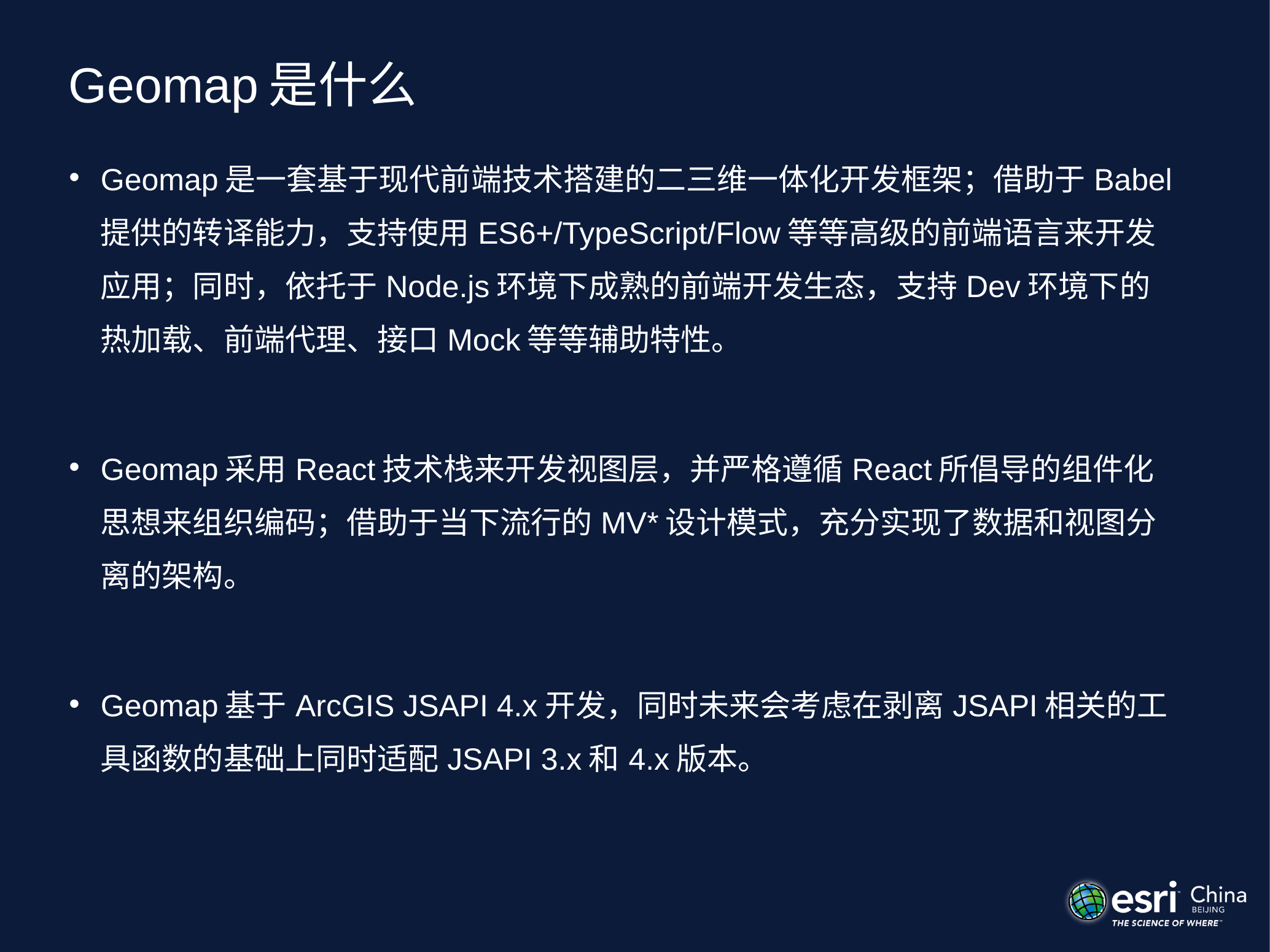

# Geomap是什么
Geomap是一套基于现代前端技术搭建的二三维一体化开发框架；借助于Babel提供的转译能力，支持使用ES6+/TypeScript/Flow等等高级的前端语言来开发应用；同时，依托于Node.js环境下成熟的前端开发生态，支持Dev环境下的热加载、前端代理、接口Mock等等辅助特性。

Geomap采用React技术栈来开发视图层，并严格遵循React所倡导的组件化思想来组织编码；借助于当下流行的MV*设计模式，充分实现了数据和视图分离的架构。

Geomap基于ArcGIS JSAPI 4.x开发，同时未来会考虑在剥离JSAPI相关的工具函数的基础上同时适配JSAPI 3.x和4.x版本。